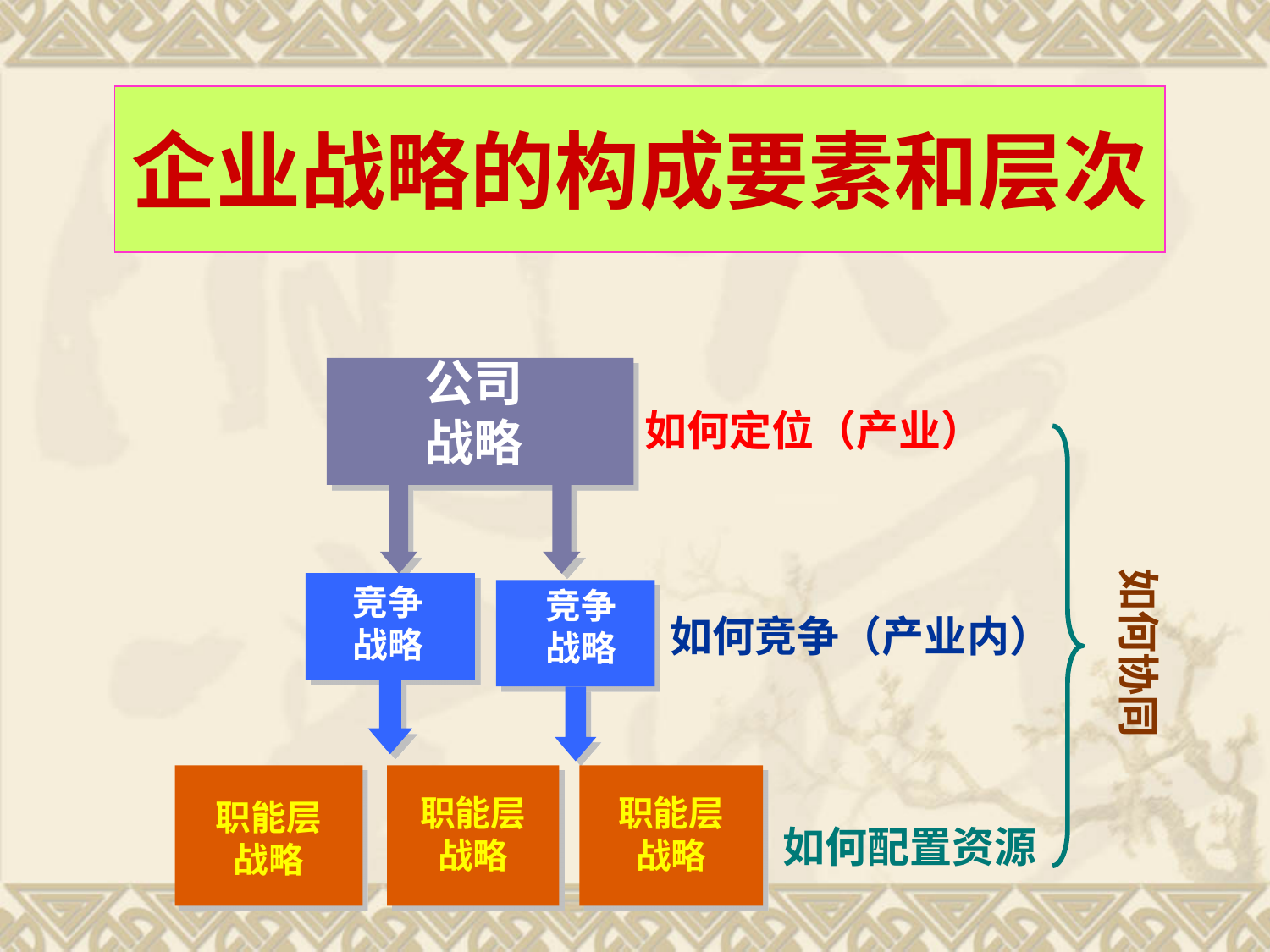

企业战略的构成要素和层次
公司
战略

如何定位（产业）

如何协同

竞争
战略

竞争
战略
如何竞争（产业内）

职能层
战略

职能层
战略

职能层
战略

如何配置资源